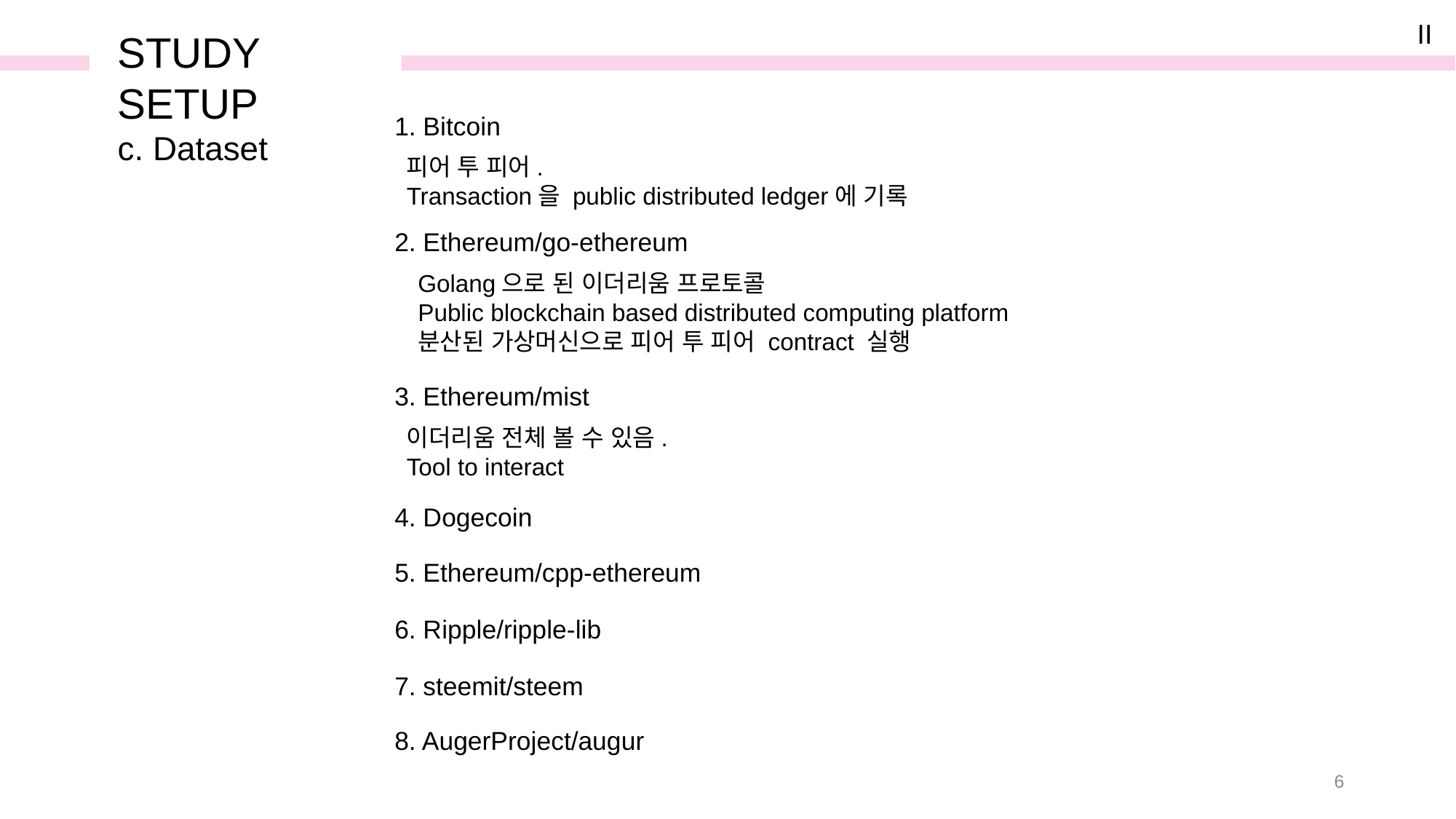

II
STUDY SETUP
c. Dataset

1. Bitcoin
피어 투 피어.
Transaction을 public distributed ledger에 기록
2. Ethereum/go-ethereum
Golang으로 된 이더리움 프로토콜
Public blockchain based distributed computing platform
분산된 가상머신으로 피어 투 피어 contract 실행
3. Ethereum/mist
이더리움 전체 볼 수 있음.
Tool to interact
4. Dogecoin
5. Ethereum/cpp-ethereum
6. Ripple/ripple-lib
7. steemit/steem
8. AugerProject/augur
6